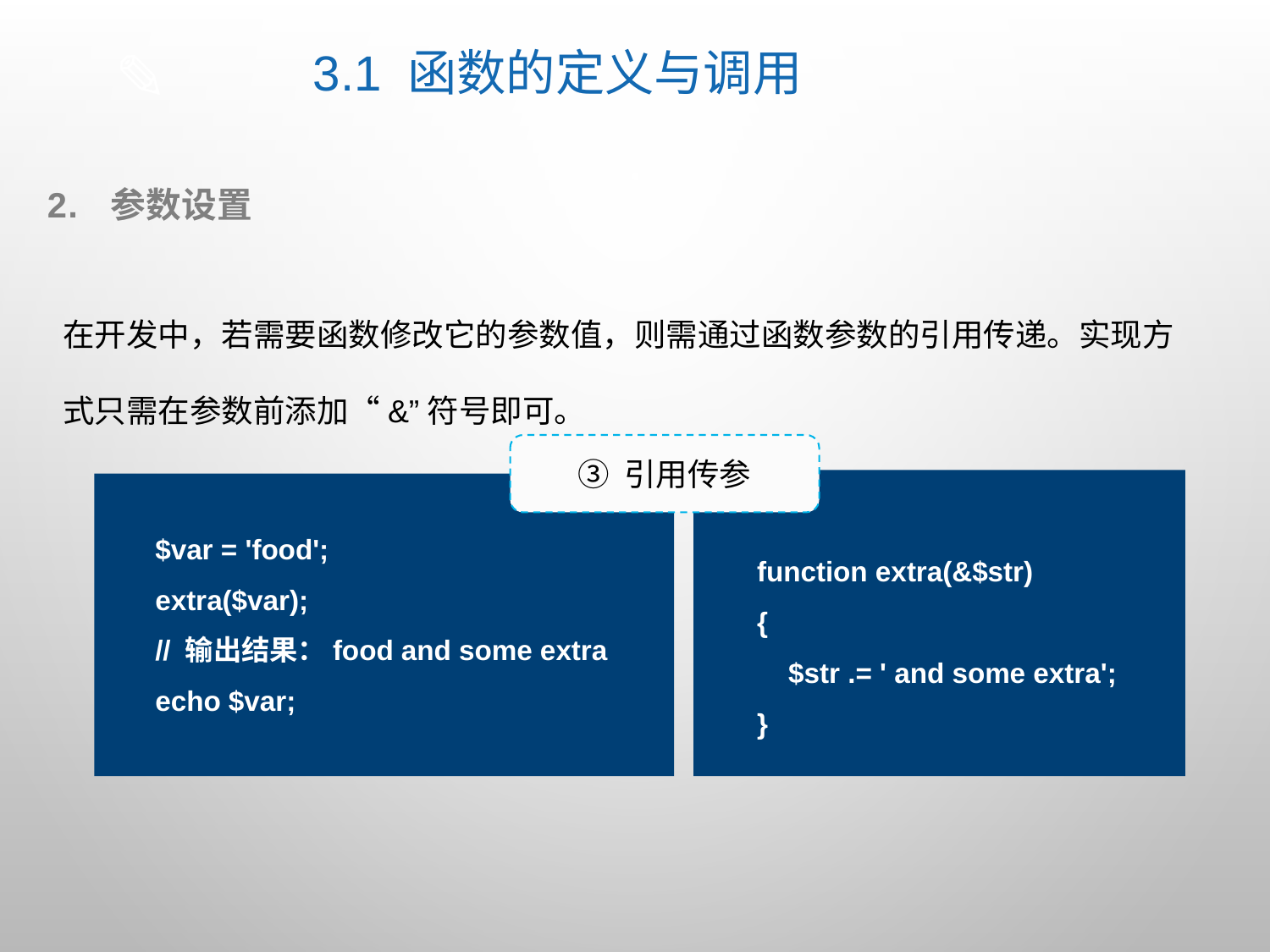

# 3.1 函数的定义与调用
参数设置
在开发中，若需要函数修改它的参数值，则需通过函数参数的引用传递。实现方式只需在参数前添加“&”符号即可。
③ 引用传参

function extra(&$str)
{
    $str .= ' and some extra';
}

$var = 'food';
extra($var);
// 输出结果：food and some extra
echo $var;